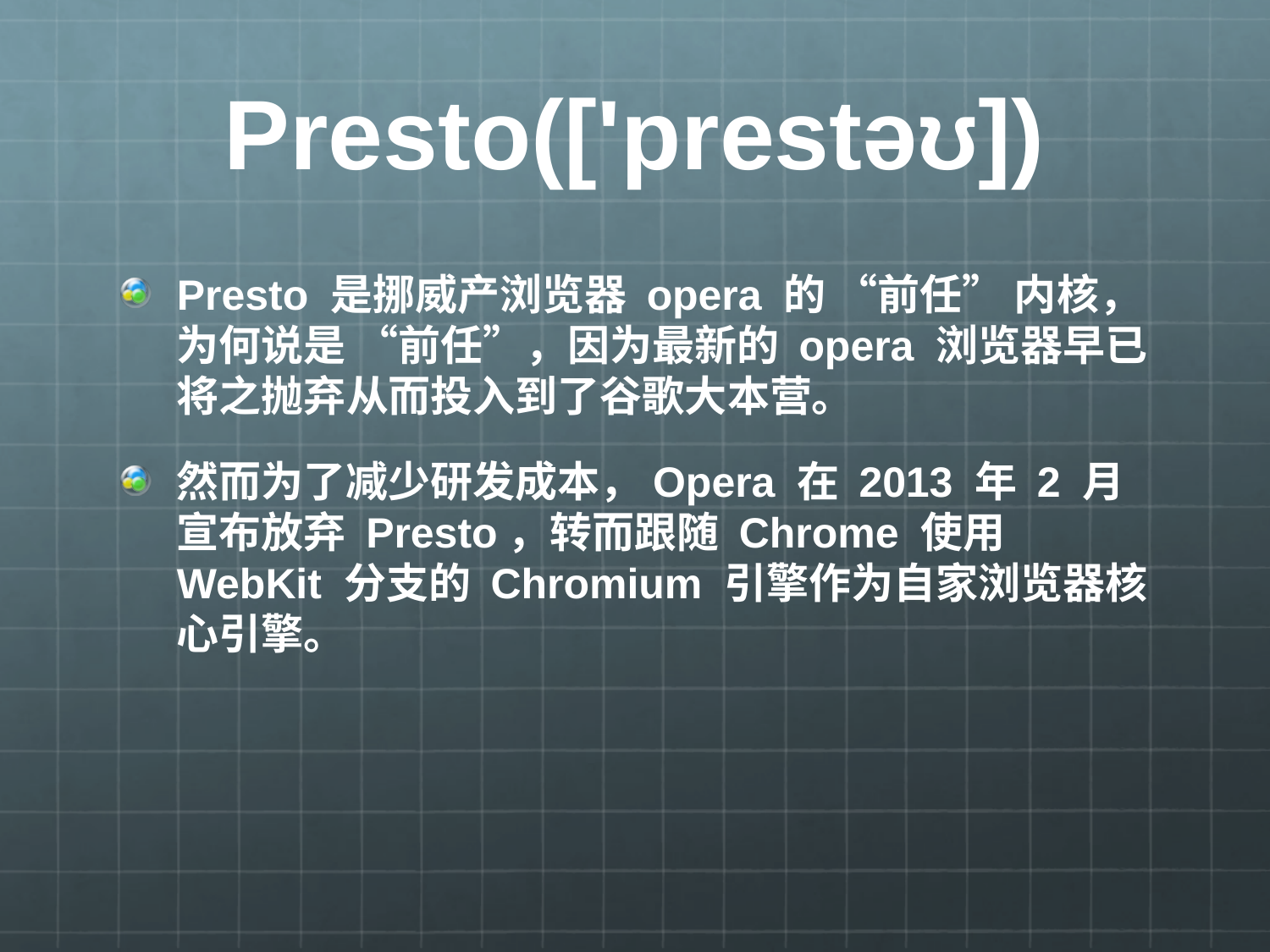

# Presto(['prestəʊ])
Presto 是挪威产浏览器 opera 的 “前任” 内核，为何说是 “前任”，因为最新的 opera 浏览器早已将之抛弃从而投入到了谷歌大本营。
然而为了减少研发成本，Opera 在 2013 年 2 月宣布放弃 Presto，转而跟随 Chrome 使用 WebKit 分支的 Chromium 引擎作为自家浏览器核心引擎。